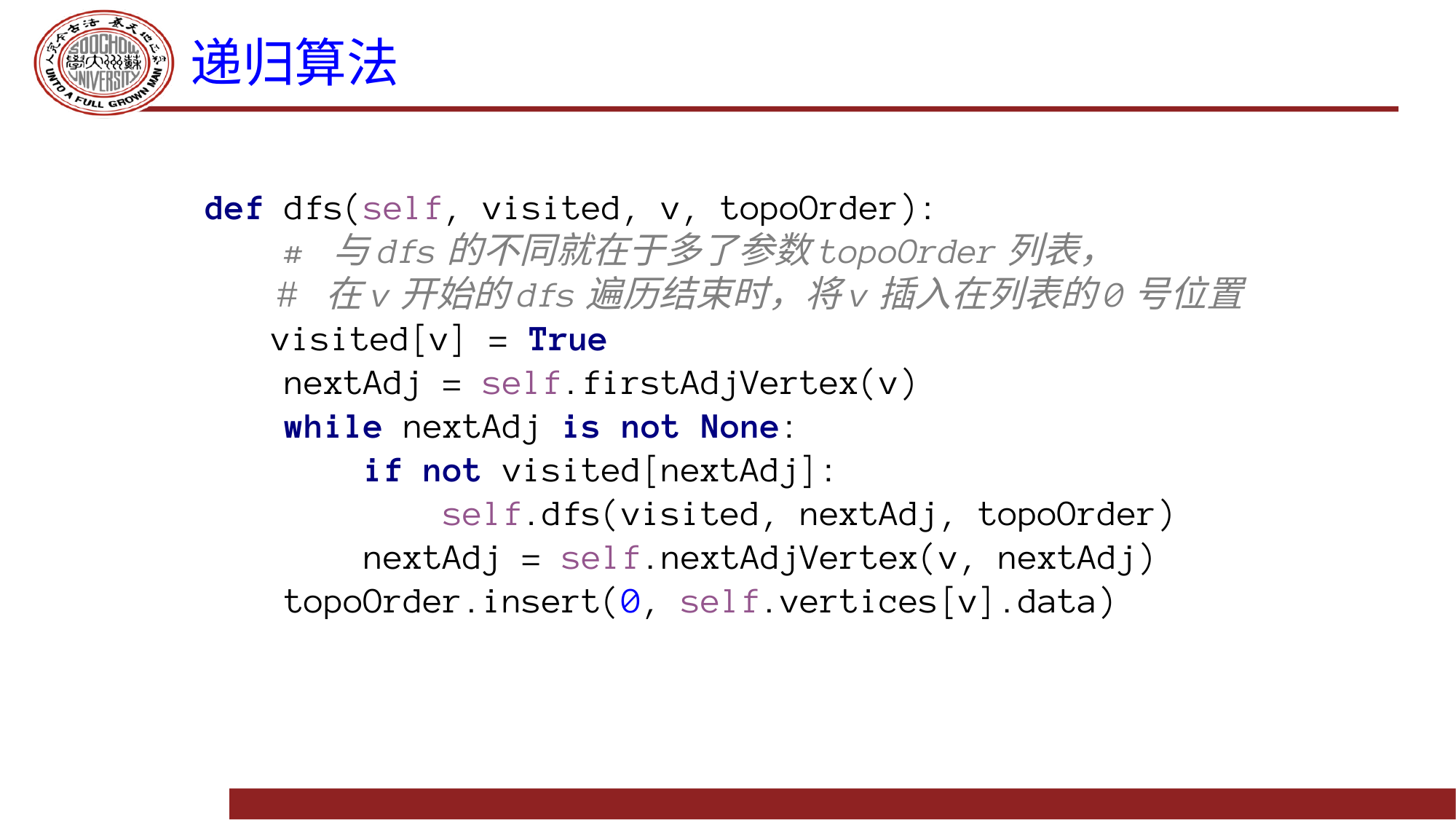

# 递归算法
def dfs(self, visited, v, topoOrder):
    # 与dfs的不同就在于多了参数topoOrder列表，
       #  在v开始的dfs遍历结束时，将v插入在列表的0号位置
       visited[v] = True
    nextAdj = self.firstAdjVertex(v)
    while nextAdj is not None:
        if not visited[nextAdj]:
            self.dfs(visited, nextAdj, topoOrder)
        nextAdj = self.nextAdjVertex(v, nextAdj)
    topoOrder.insert(0, self.vertices[v].data)